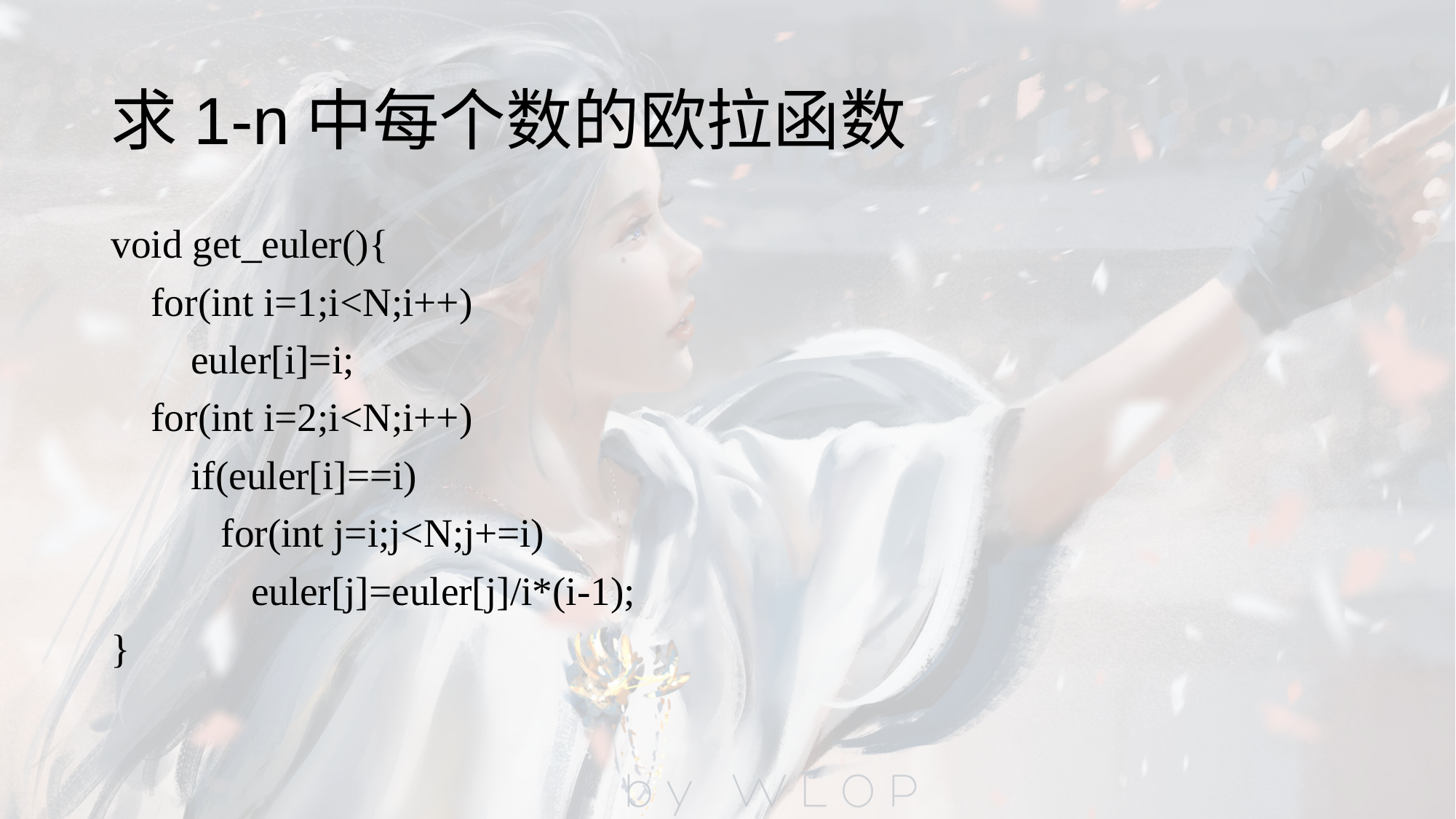

# 求1-n中每个数的欧拉函数
void get_euler(){
    for(int i=1;i<N;i++)
        euler[i]=i;
    for(int i=2;i<N;i++)
        if(euler[i]==i)
           for(int j=i;j<N;j+=i)
              euler[j]=euler[j]/i*(i-1);
}